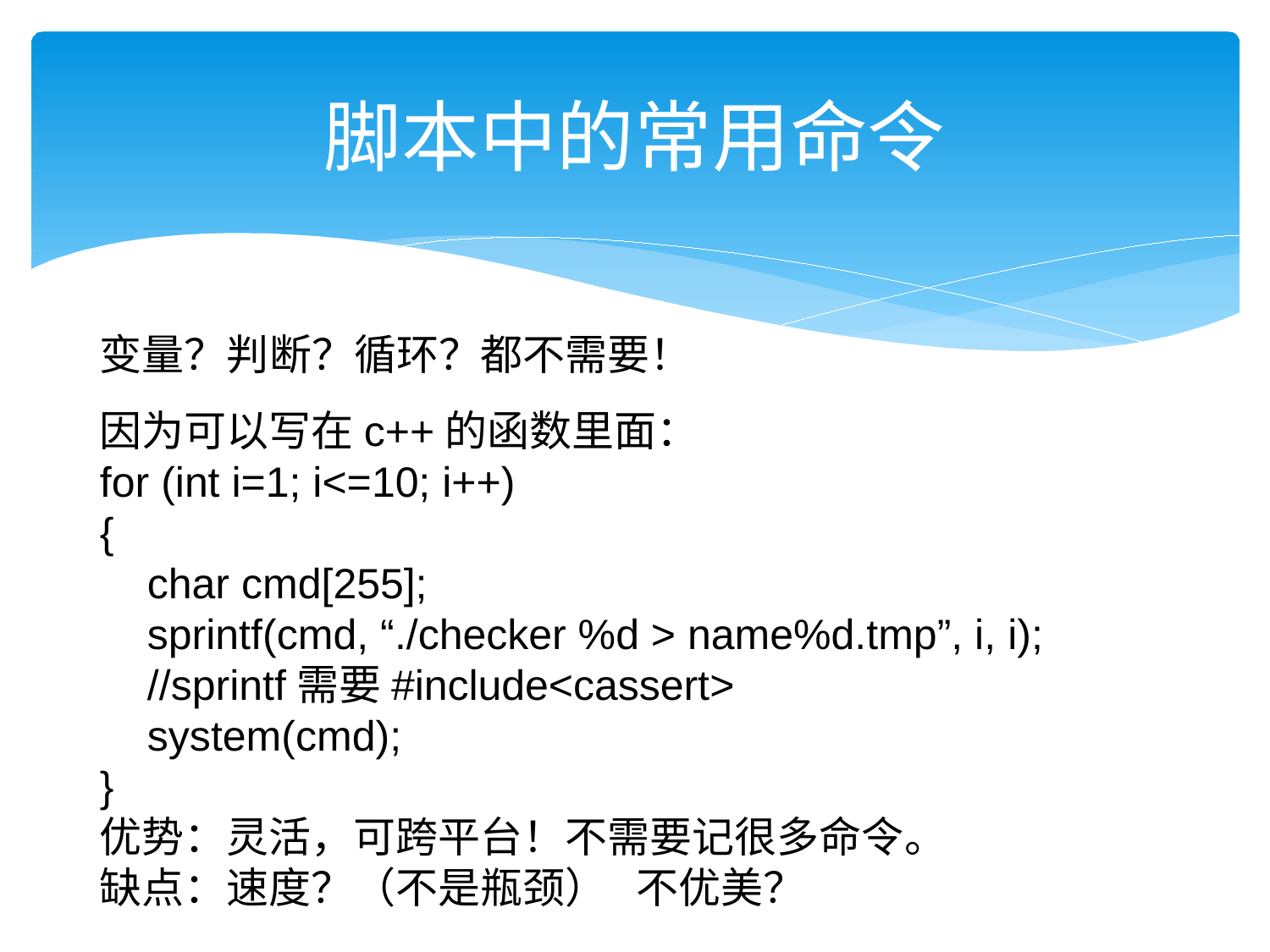

# 脚本中的常用命令
变量？判断？循环？都不需要！
因为可以写在c++的函数里面：
for (int i=1; i<=10; i++)
{
    char cmd[255];
    sprintf(cmd, “./checker %d > name%d.tmp”, i, i);
    //sprintf需要#include<cassert>
    system(cmd);
}
优势：灵活，可跨平台！不需要记很多命令。
缺点：速度？（不是瓶颈）   不优美？